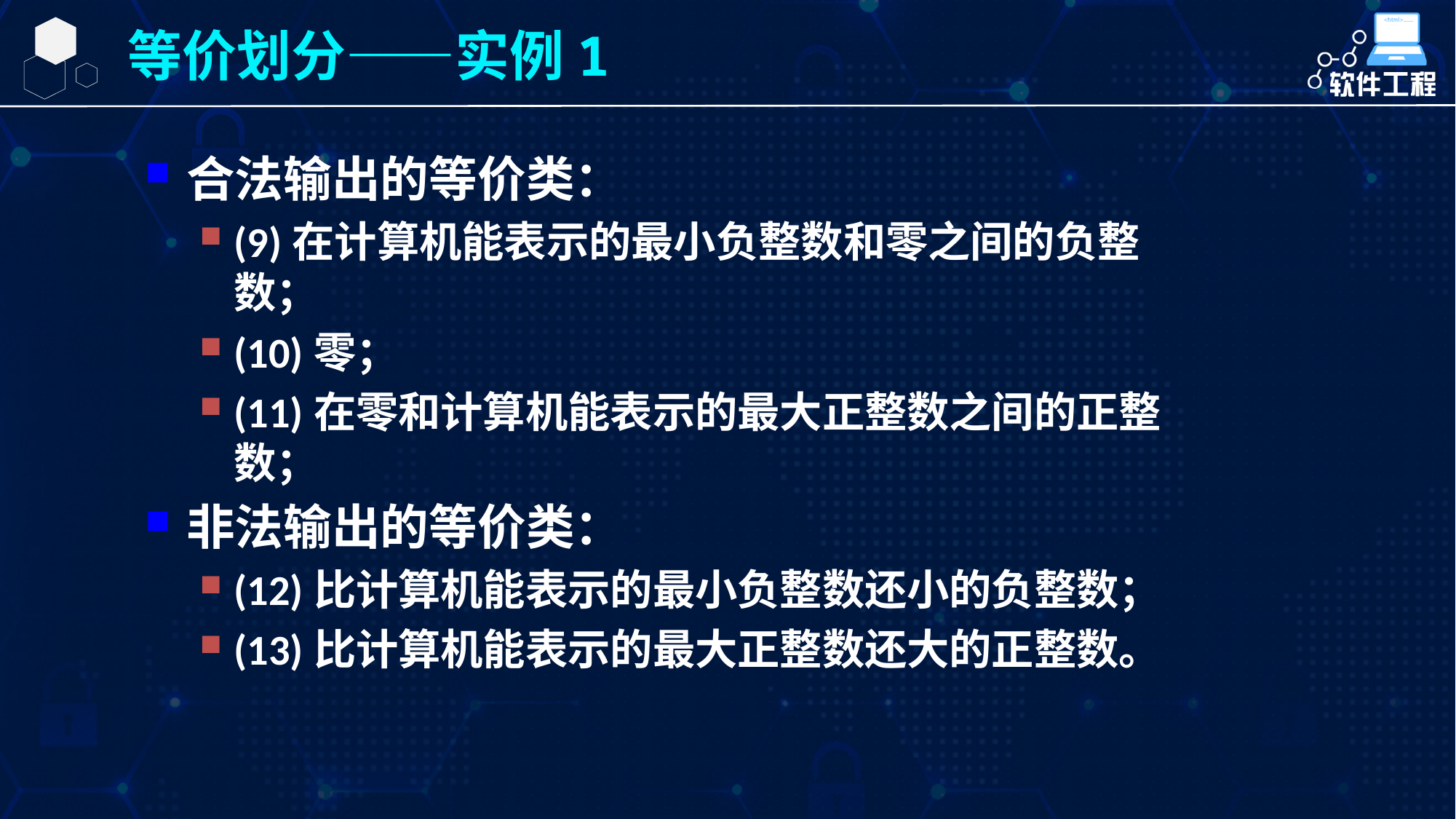

等价划分——实例1
合法输出的等价类：
(9)在计算机能表示的最小负整数和零之间的负整数；
(10)零；
(11)在零和计算机能表示的最大正整数之间的正整数；
非法输出的等价类：
(12)比计算机能表示的最小负整数还小的负整数；
(13)比计算机能表示的最大正整数还大的正整数。